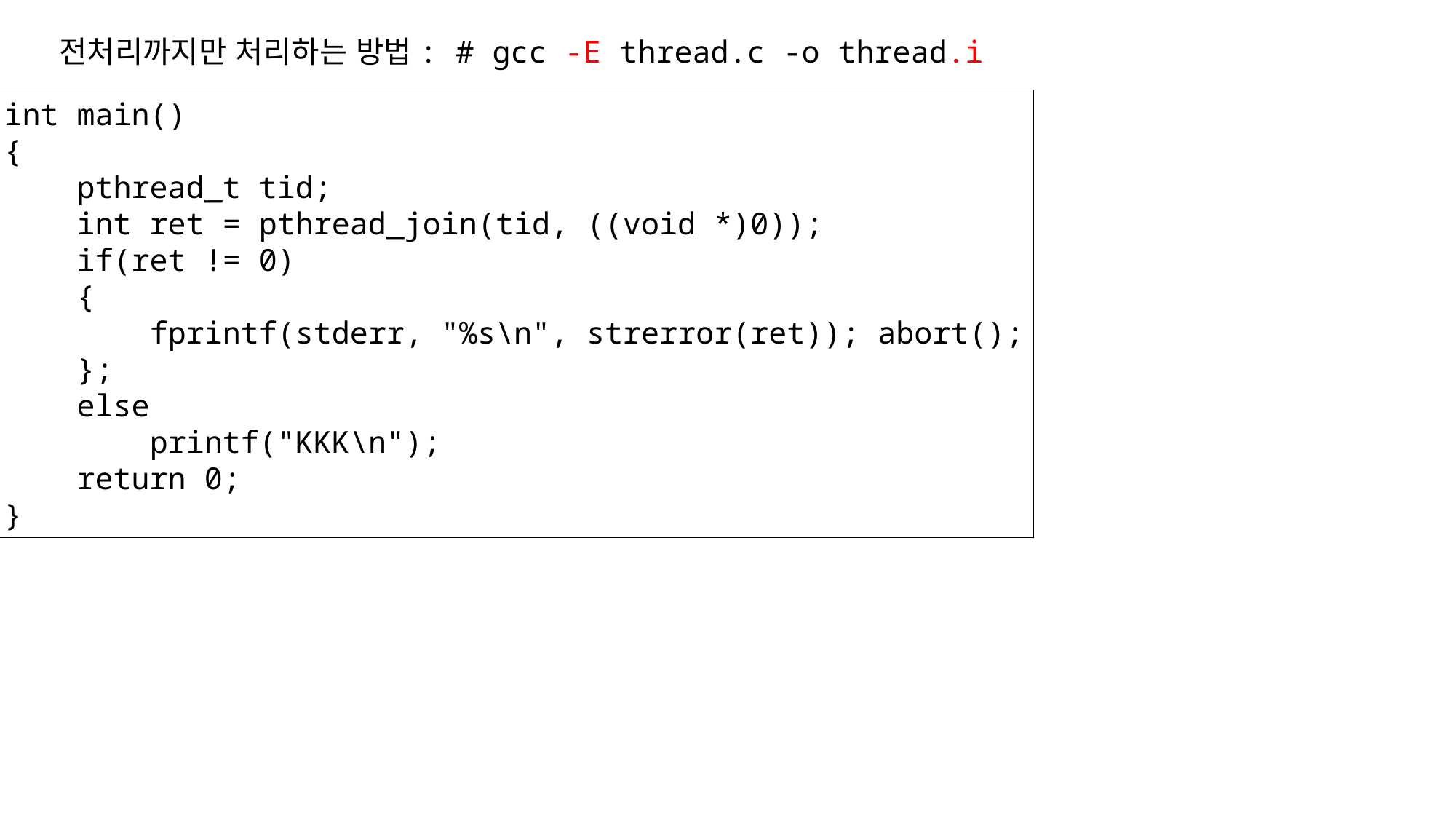

전처리까지만 처리하는 방법: # gcc -E thread.c -o thread.i
int main()
{
    pthread_t tid;
    int ret = pthread_join(tid, ((void *)0));
    if(ret != 0)
    {
        fprintf(stderr, "%s\n", strerror(ret)); abort();
    };
    else
        printf("KKK\n");
    return 0;
}